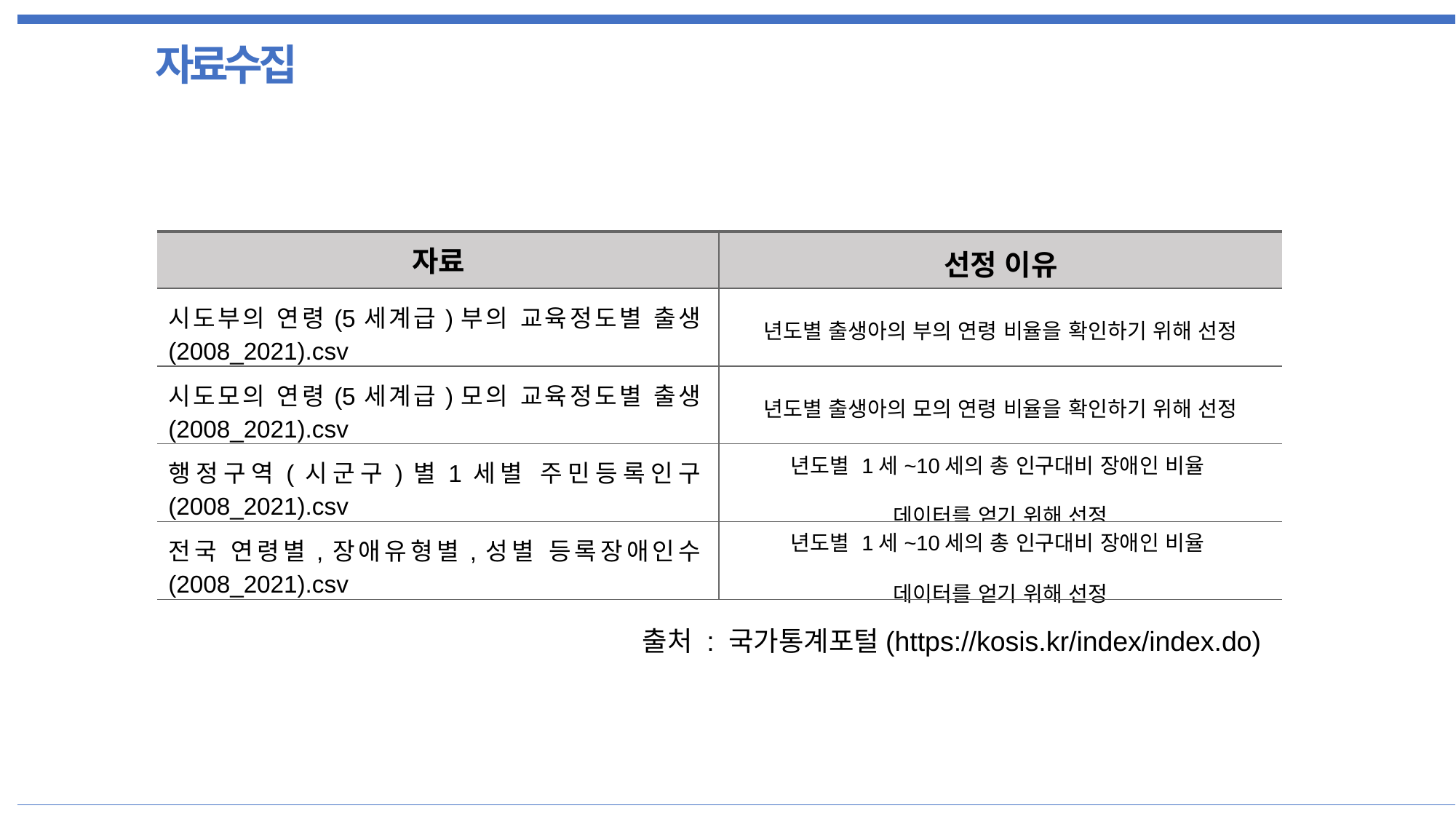

자료수집
| 자료 | 선정 이유 |
| --- | --- |
| 시도부의 연령(5세계급)부의 교육정도별 출생(2008\_2021).csv | 년도별 출생아의 부의 연령 비율을 확인하기 위해 선정 |
| 시도모의 연령(5세계급)모의 교육정도별 출생(2008\_2021).csv | 년도별 출생아의 모의 연령 비율을 확인하기 위해 선정 |
| 행정구역(시군구)별1세별 주민등록인구(2008\_2021).csv | 년도별 1세~10세의 총 인구대비 장애인 비율 데이터를 얻기 위해 선정 |
| 전국 연령별,장애유형별,성별 등록장애인수(2008\_2021).csv | 년도별 1세~10세의 총 인구대비 장애인 비율 데이터를 얻기 위해 선정 |
출처 : 국가통계포털(https://kosis.kr/index/index.do)